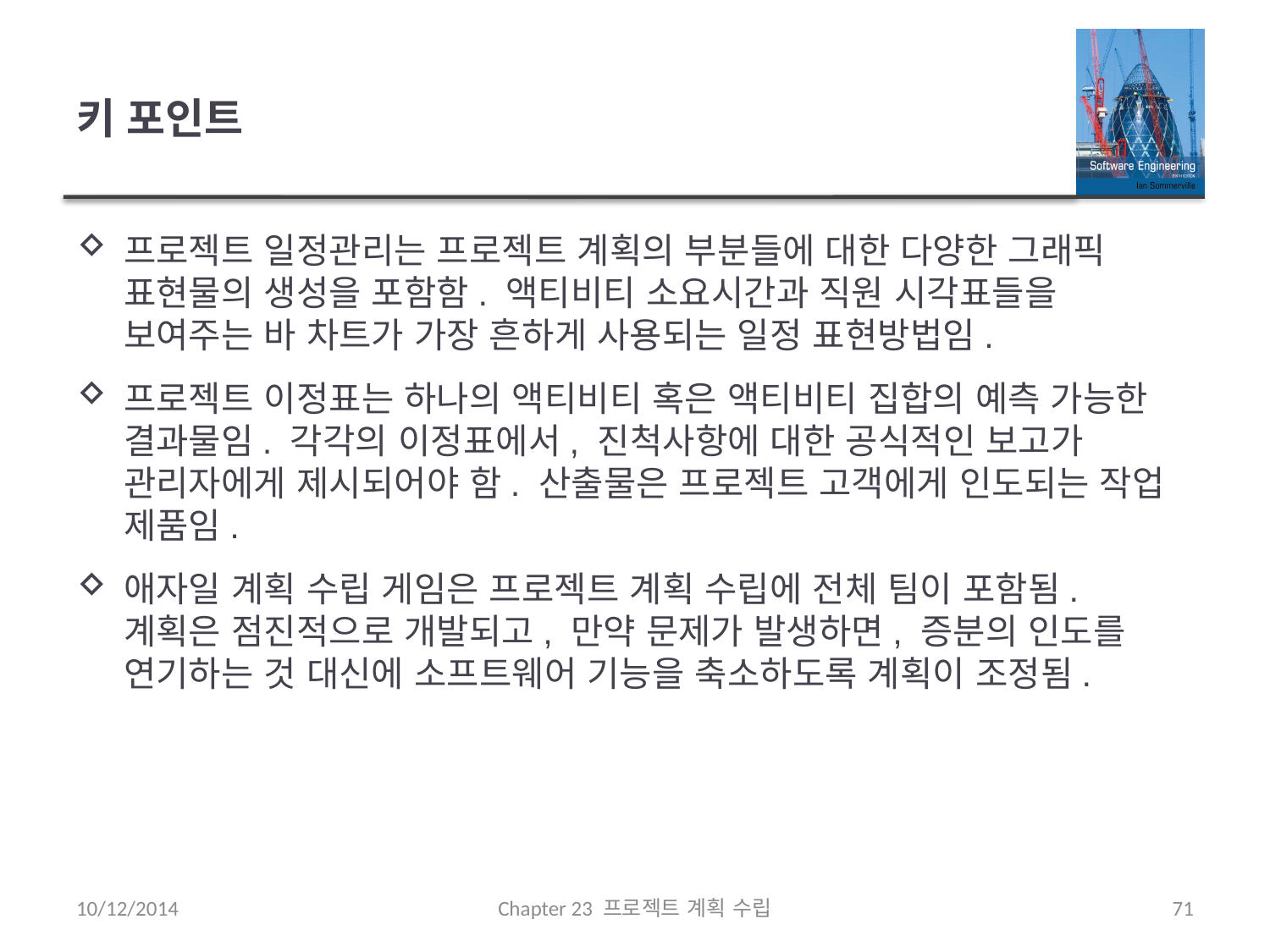

# 키 포인트
프로젝트 일정관리는 프로젝트 계획의 부분들에 대한 다양한 그래픽 표현물의 생성을 포함함. 액티비티 소요시간과 직원 시각표들을 보여주는 바 차트가 가장 흔하게 사용되는 일정 표현방법임.
프로젝트 이정표는 하나의 액티비티 혹은 액티비티 집합의 예측 가능한 결과물임. 각각의 이정표에서, 진척사항에 대한 공식적인 보고가 관리자에게 제시되어야 함. 산출물은 프로젝트 고객에게 인도되는 작업 제품임.
애자일 계획 수립 게임은 프로젝트 계획 수립에 전체 팀이 포함됨. 계획은 점진적으로 개발되고, 만약 문제가 발생하면, 증분의 인도를 연기하는 것 대신에 소프트웨어 기능을 축소하도록 계획이 조정됨.

10/12/2014
Chapter 23 프로젝트 계획 수립
71